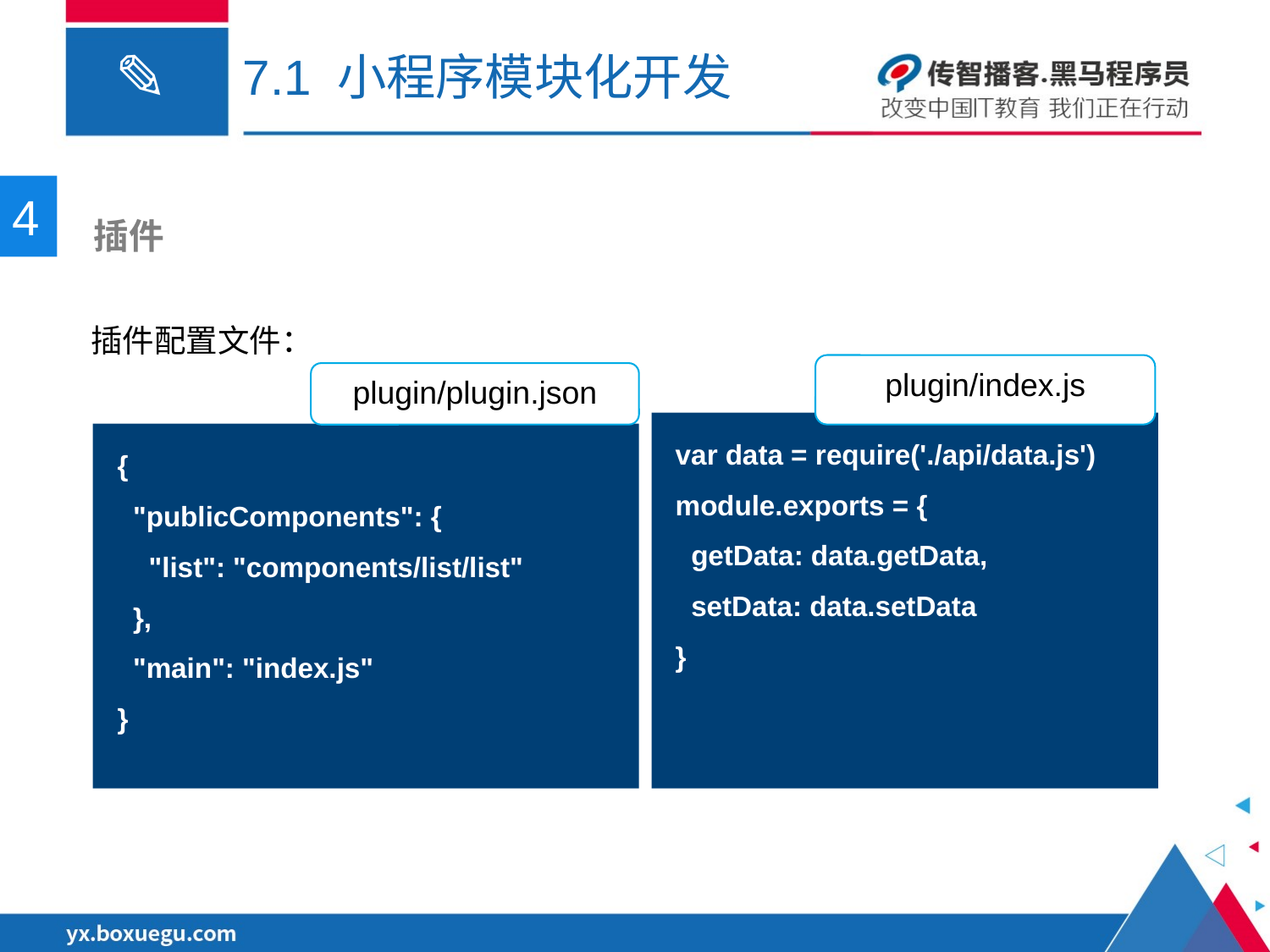

# 7.1 小程序模块化开发

4
  插件
插件配置文件：
plugin/index.js
plugin/plugin.json

var data = require('./api/data.js')
module.exports = {
  getData: data.getData,
  setData: data.setData
}

{
  "publicComponents": {
    "list": "components/list/list"
  },
  "main": "index.js"
}